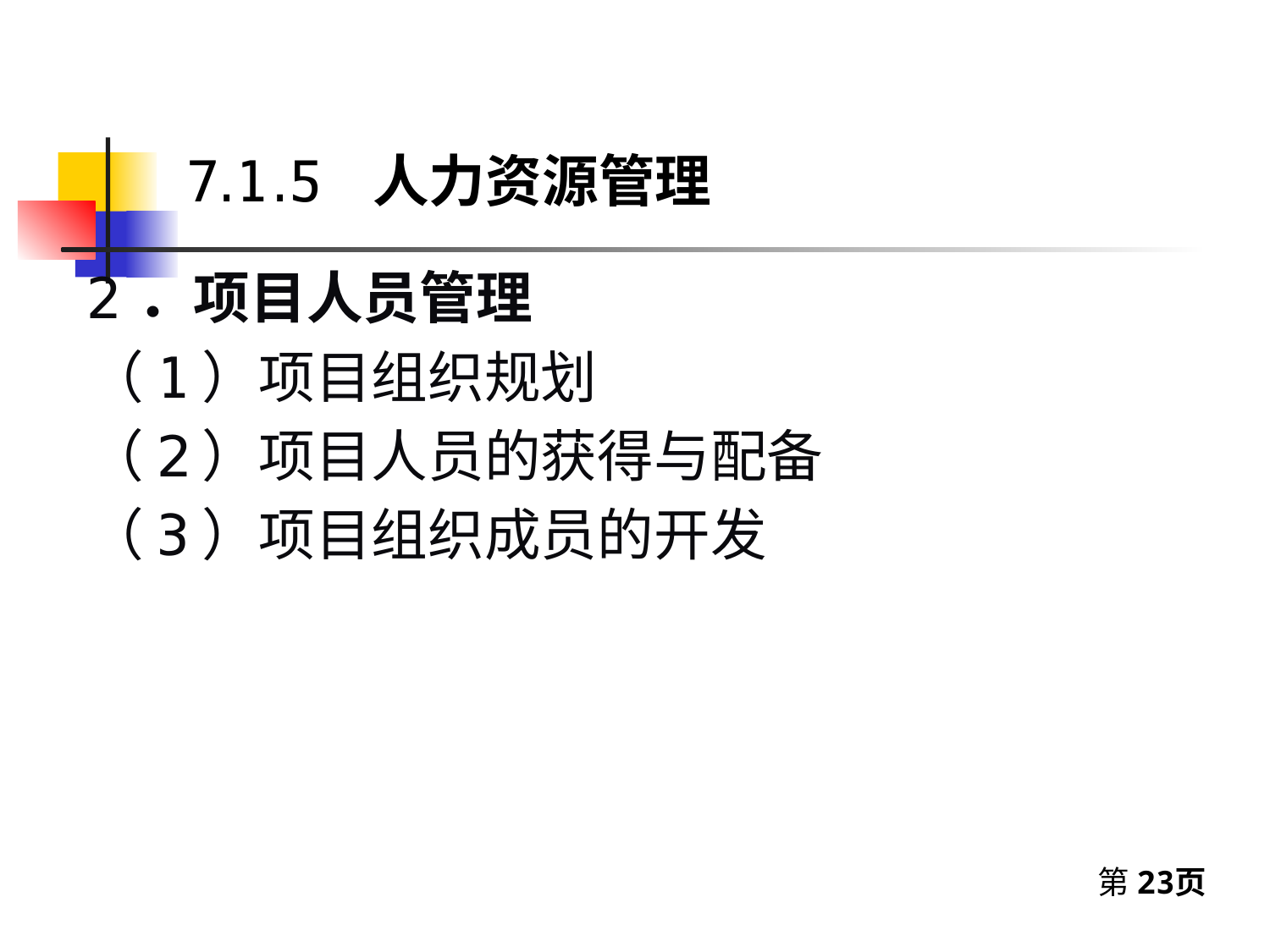

7.1.5  人力资源管理
2．项目人员管理
（1）项目组织规划
（2）项目人员的获得与配备
（3）项目组织成员的开发